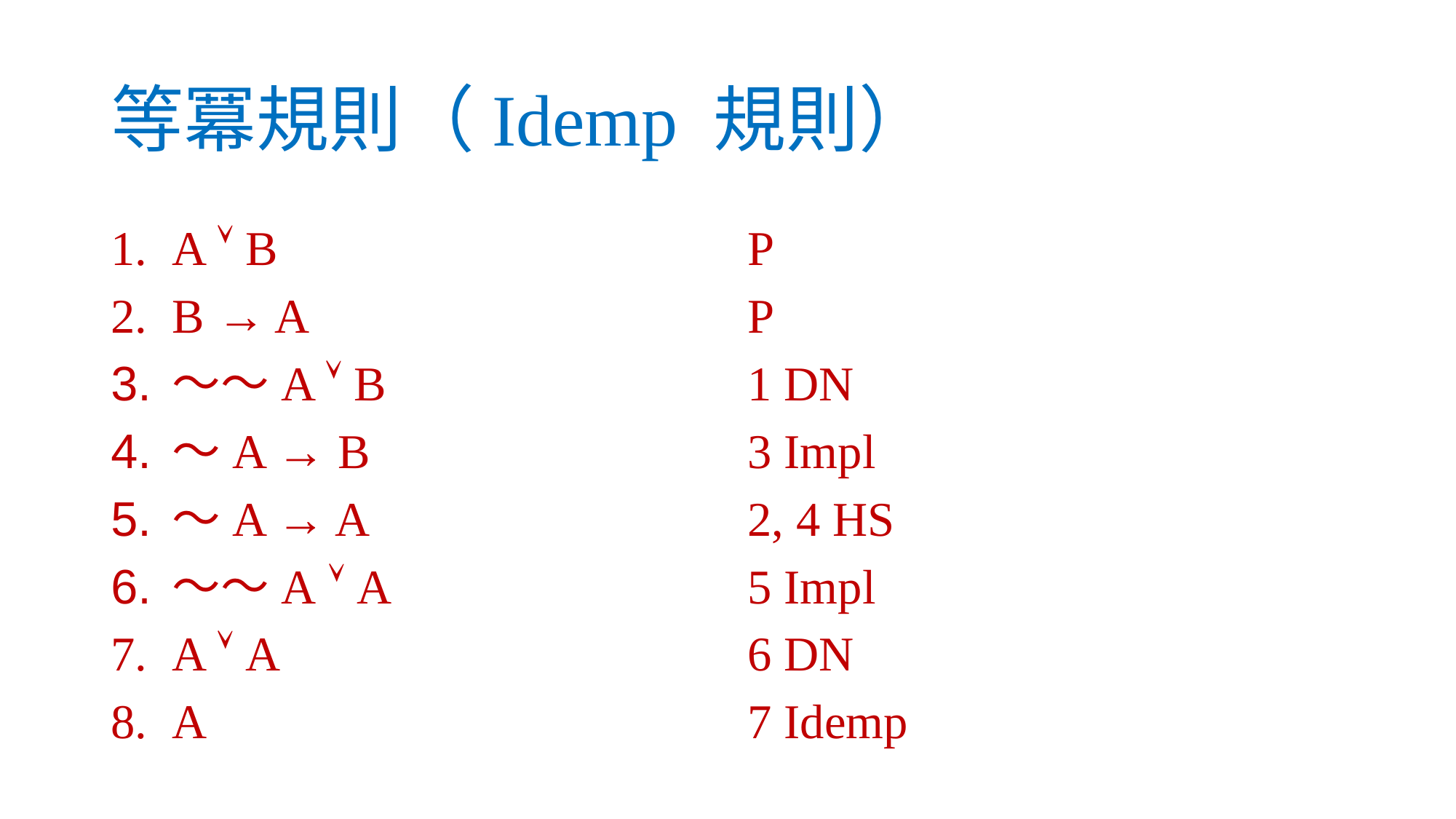

# 等冪規則（Idemp 規則）
A ∨ B
B → A
～～A ∨ B
～A → B
～A → A
～～A ∨ A
A ∨ A
A
P
P
1 DN
3 Impl
2, 4 HS
5 Impl
6 DN
7 Idemp